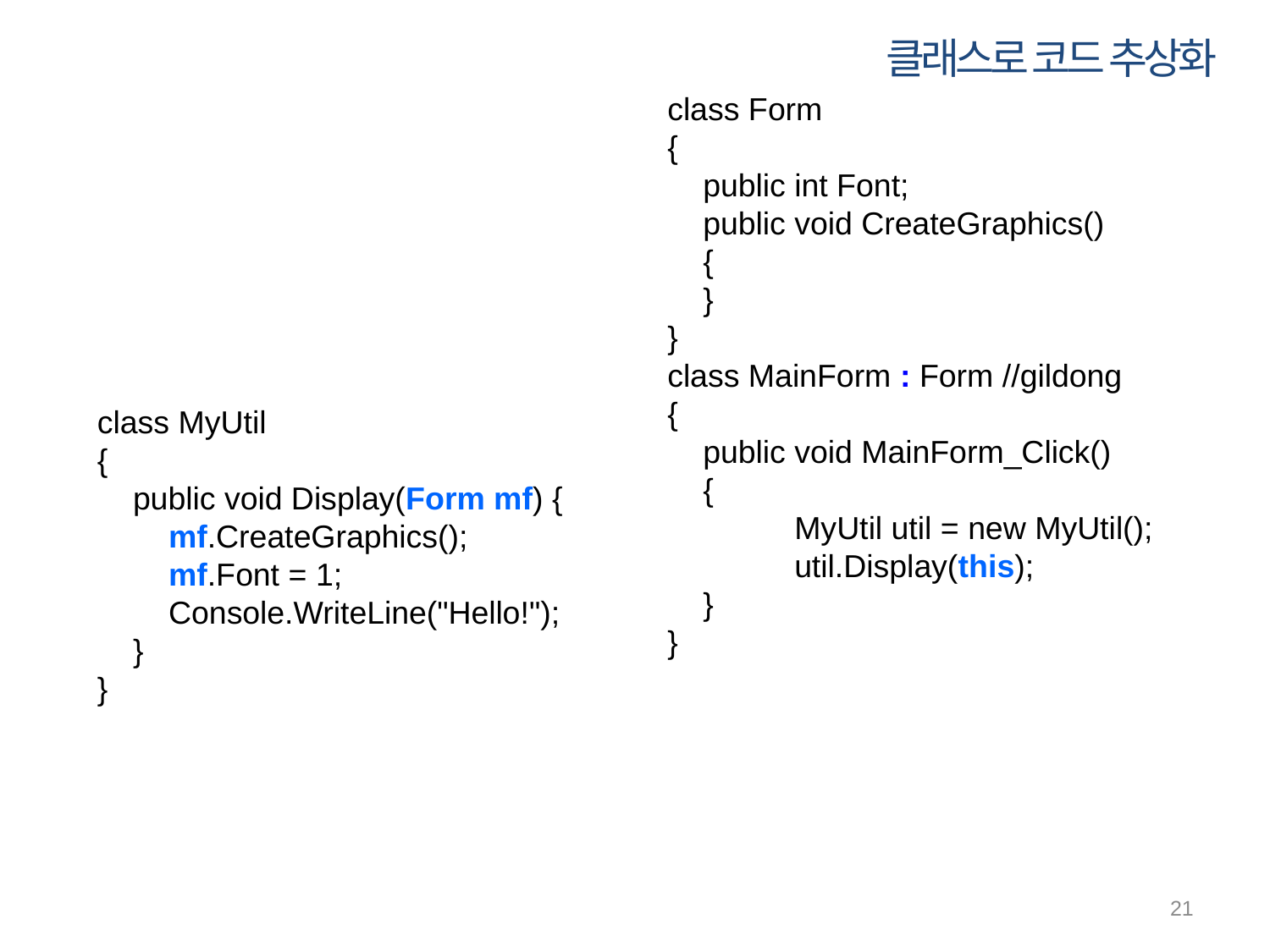

# 클래스로 코드 추상화
class Form
{
    public int Font;
    public void CreateGraphics()
    {
    }
}
class MainForm : Form //gildong
{
    public void MainForm_Click()
    {
	MyUtil util = new MyUtil();
	util.Display(this);
    }
}

class MyUtil
{
    public void Display(Form mf) {
        mf.CreateGraphics();
        mf.Font = 1;
        Console.WriteLine("Hello!");
    }
}
21